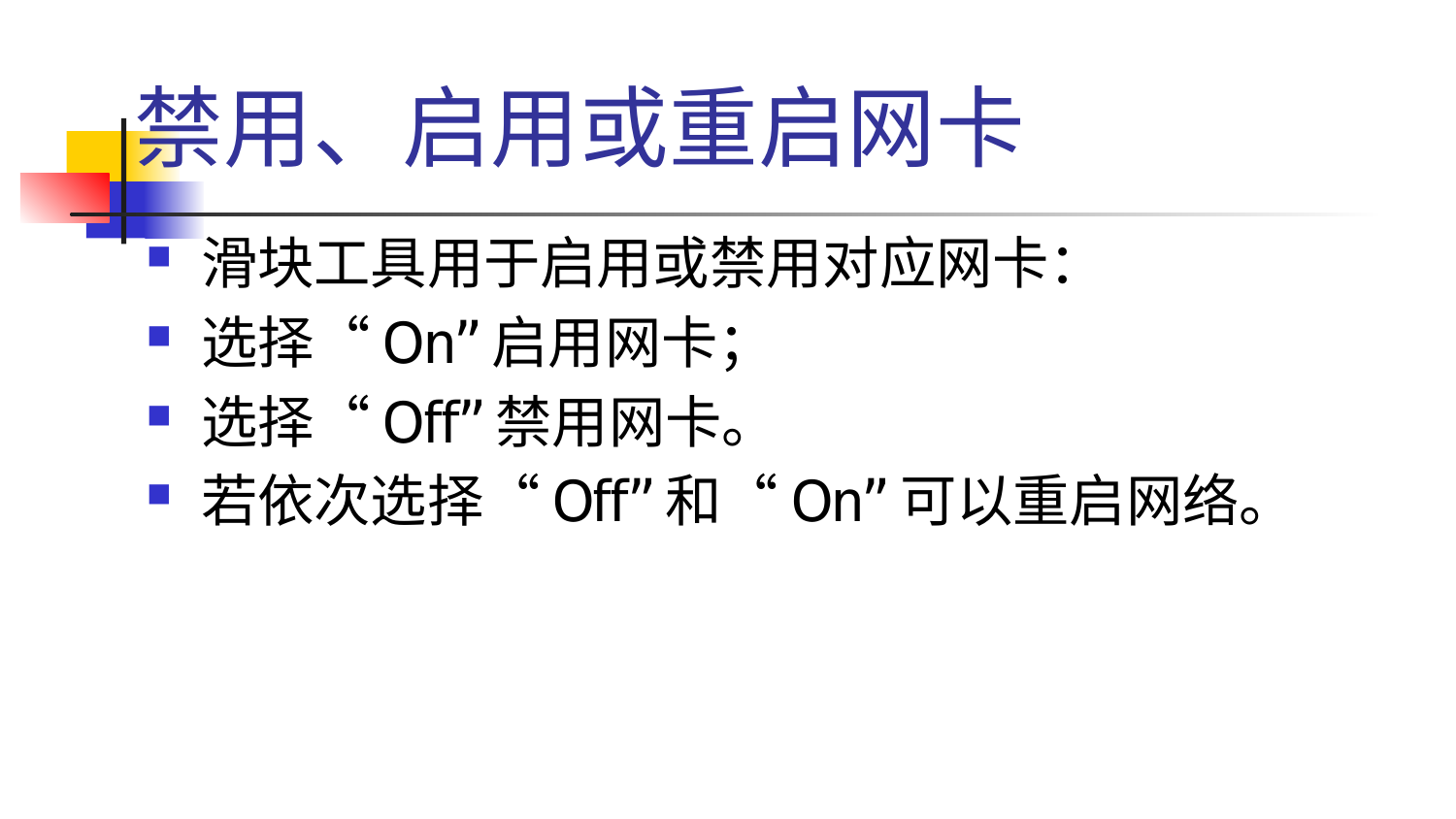

# 禁用、启用或重启网卡
滑块工具用于启用或禁用对应网卡：
选择“On”启用网卡；
选择“Off”禁用网卡。
若依次选择“Off”和“On”可以重启网络。